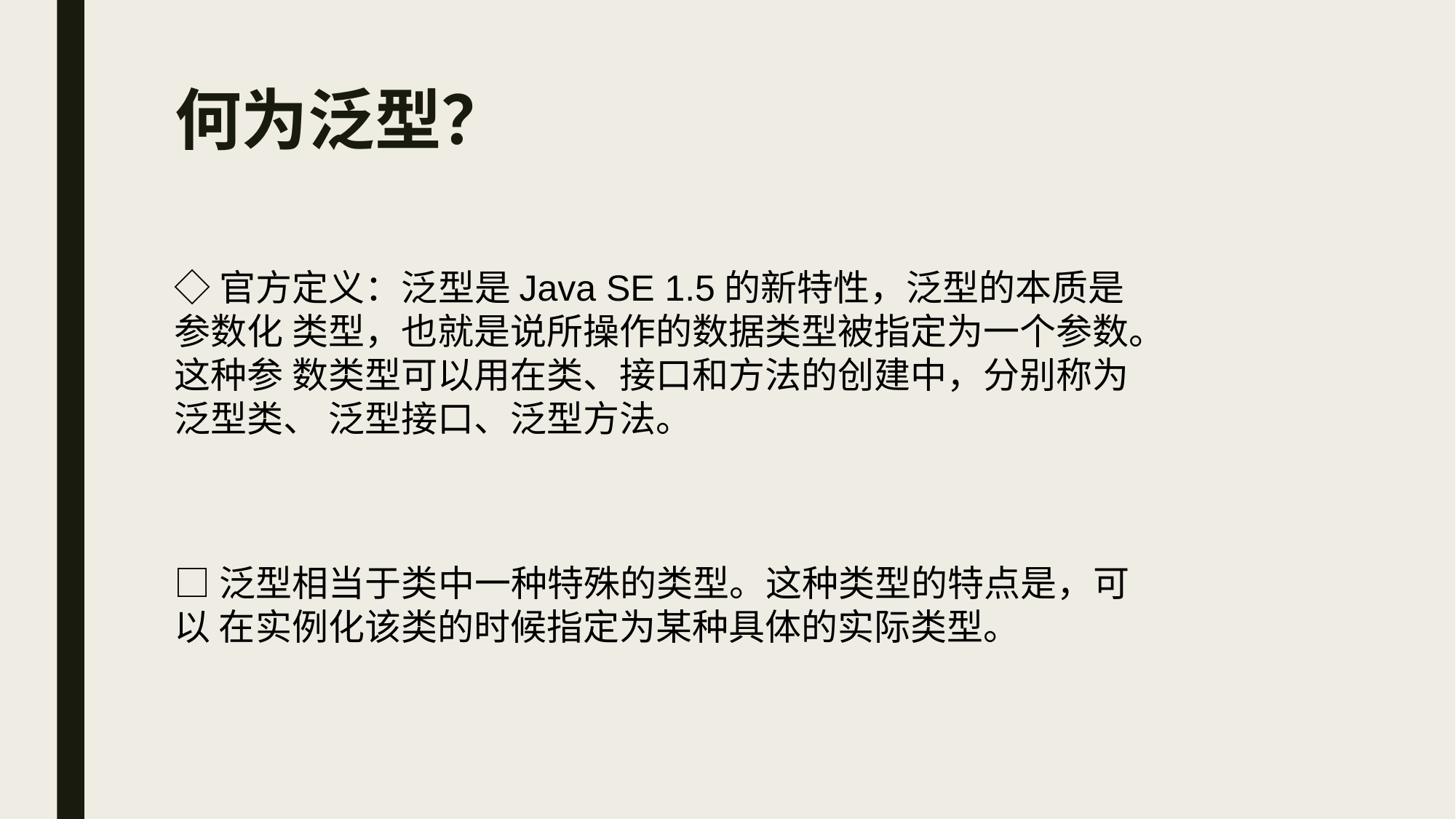

# 何为泛型？
◇官方定义：泛型是Java SE 1.5的新特性，泛型的本质是参数化 类型，也就是说所操作的数据类型被指定为一个参数。这种参 数类型可以用在类、接口和方法的创建中，分别称为泛型类、 泛型接口、泛型方法。
□泛型相当于类中一种特殊的类型。这种类型的特点是，可以 在实例化该类的时候指定为某种具体的实际类型。